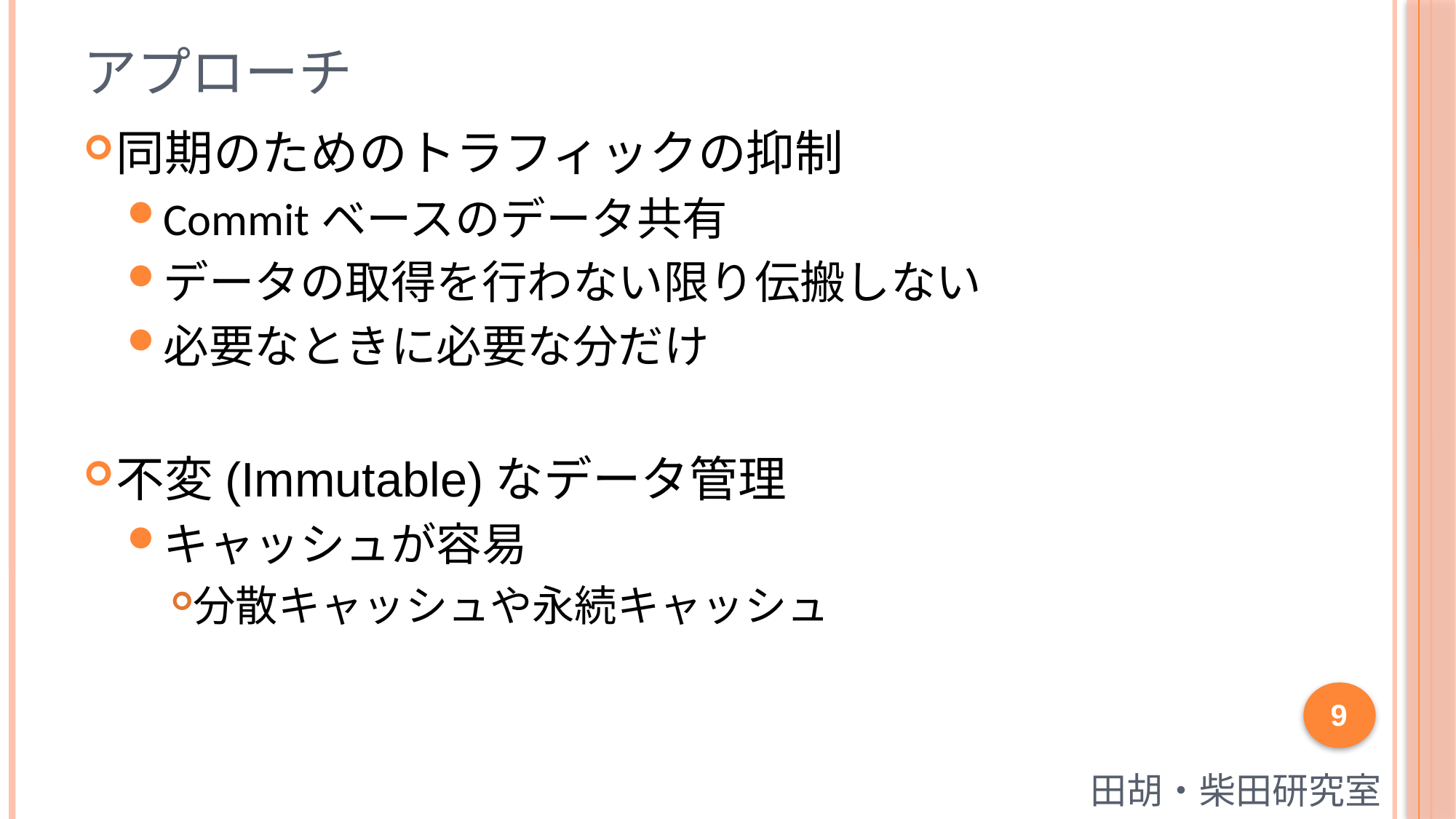

# アプローチ
同期のためのトラフィックの抑制
Commitベースのデータ共有
データの取得を行わない限り伝搬しない
必要なときに必要な分だけ

不変(Immutable)なデータ管理
キャッシュが容易
分散キャッシュや永続キャッシュ

9